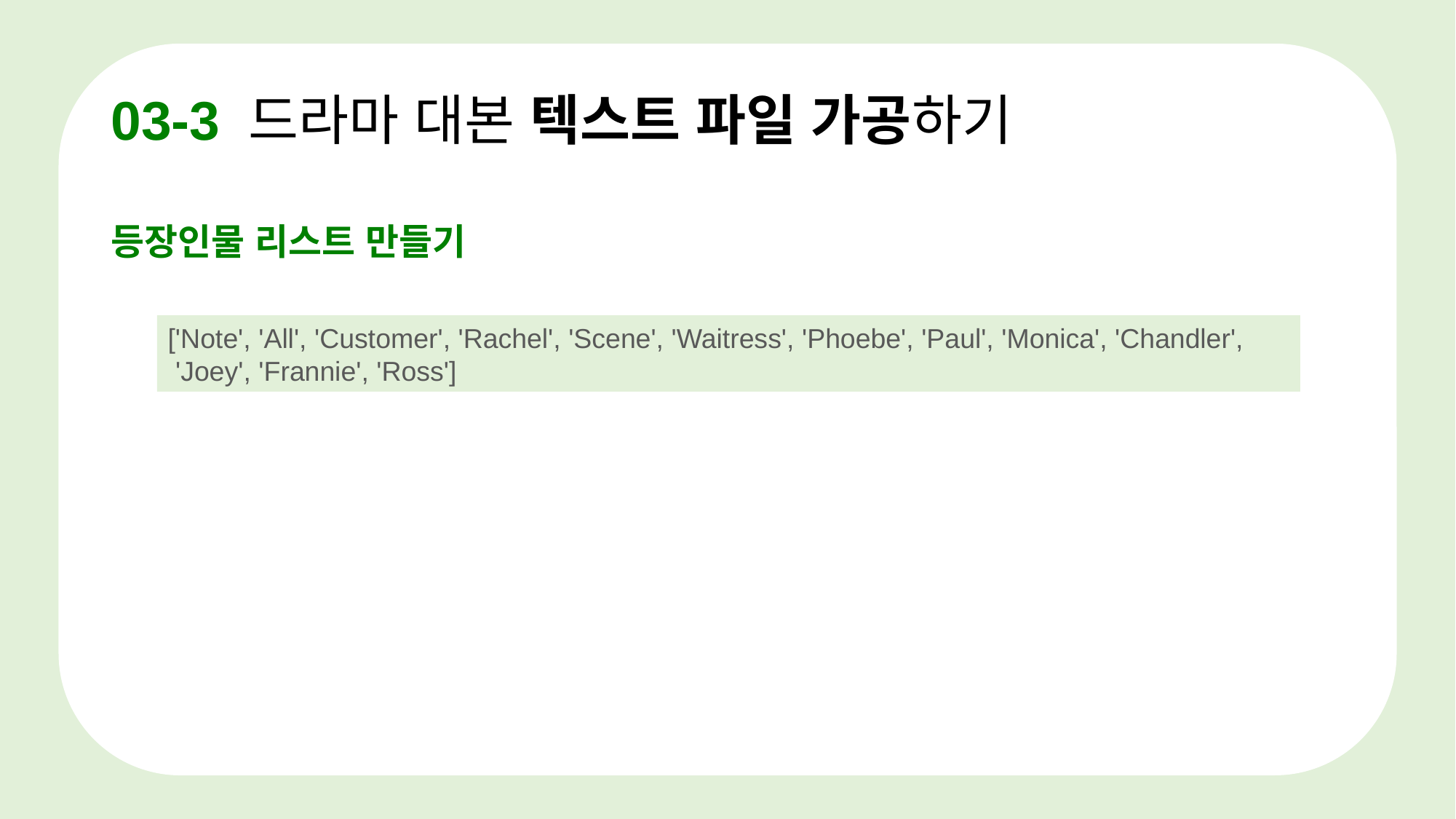

# 03-3 드라마 대본 텍스트 파일 가공하기
등장인물 리스트 만들기

['Note', 'All', 'Customer', 'Rachel', 'Scene', 'Waitress', 'Phoebe', 'Paul', 'Monica', 'Chandler',
 'Joey', 'Frannie', 'Ross']